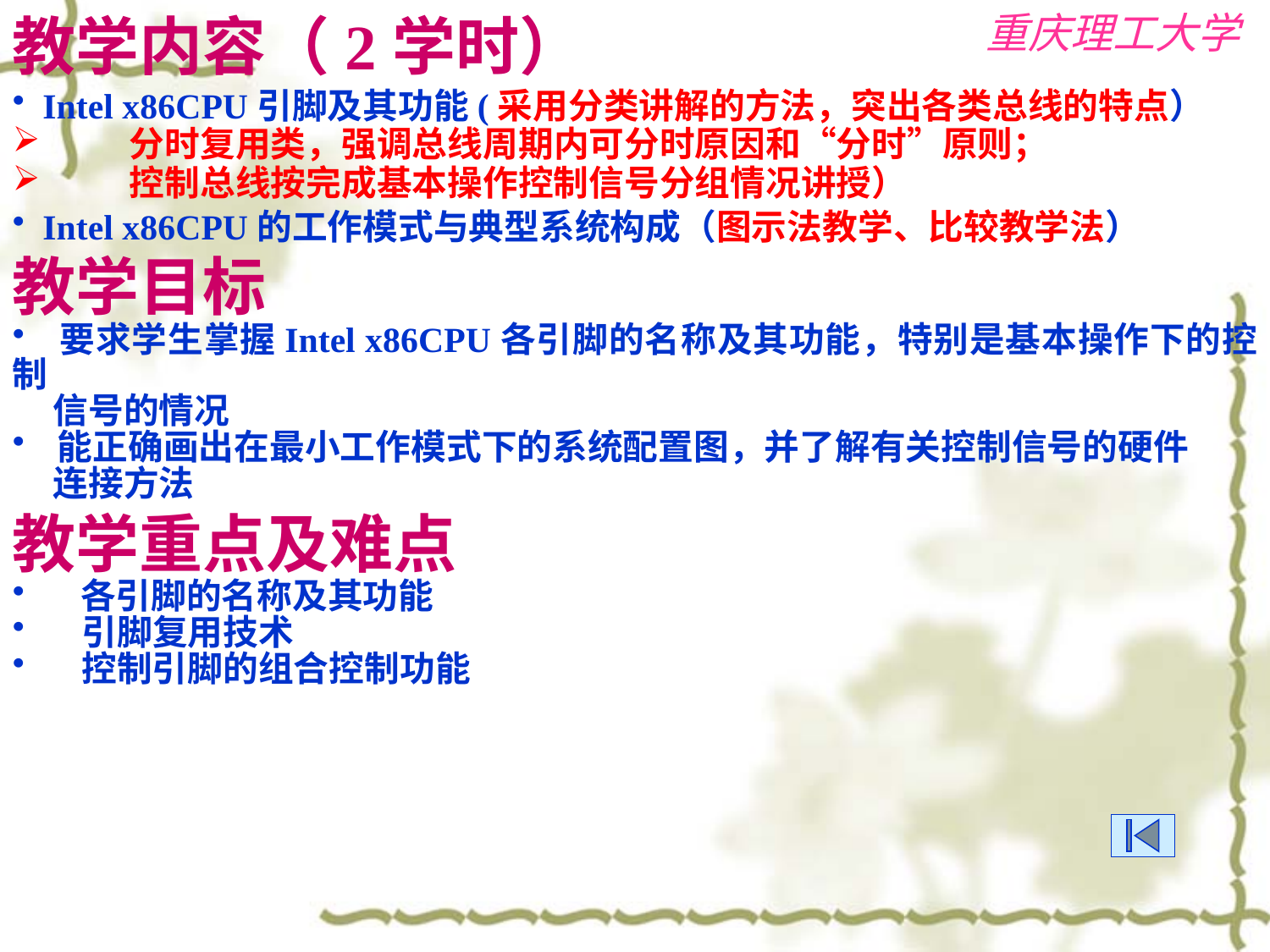

教学内容（2学时）
  Intel x86CPU引脚及其功能(采用分类讲解的方法，突出各类总线的特点）
          分时复用类，强调总线周期内可分时原因和“分时”原则；
          控制总线按完成基本操作控制信号分组情况讲授）
  Intel x86CPU的工作模式与典型系统构成（图示法教学、比较教学法）
教学目标
   要求学生掌握Intel x86CPU各引脚的名称及其功能，特别是基本操作下的控制
    信号的情况
   能正确画出在最小工作模式下的系统配置图，并了解有关控制信号的硬件
    连接方法
教学重点及难点
      各引脚的名称及其功能
      引脚复用技术
      控制引脚的组合控制功能